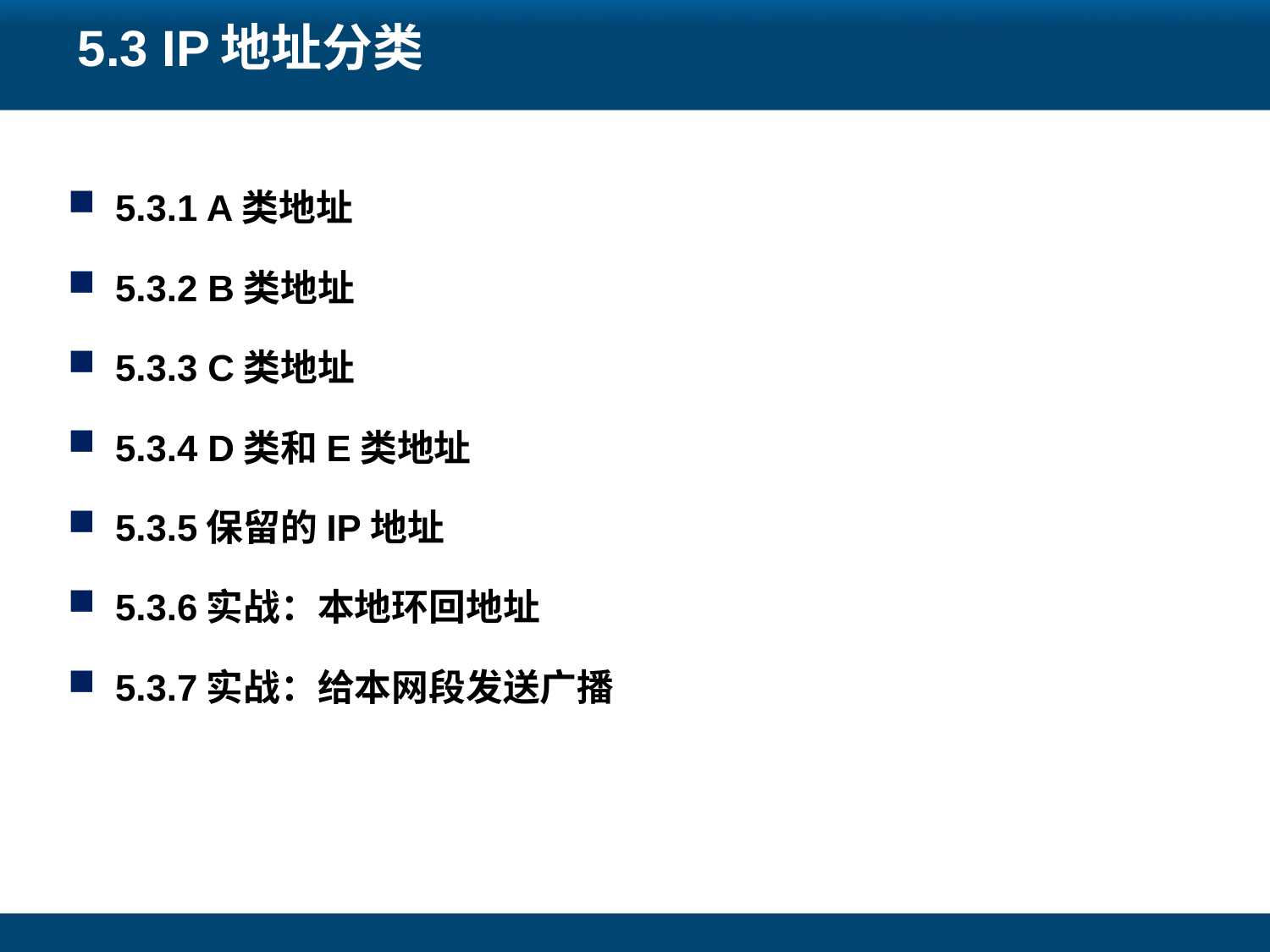

# 5.3 IP地址分类
5.3.1 A类地址
5.3.2 B类地址
5.3.3 C类地址
5.3.4 D类和E类地址
5.3.5保留的IP地址
5.3.6实战：本地环回地址
5.3.7实战：给本网段发送广播